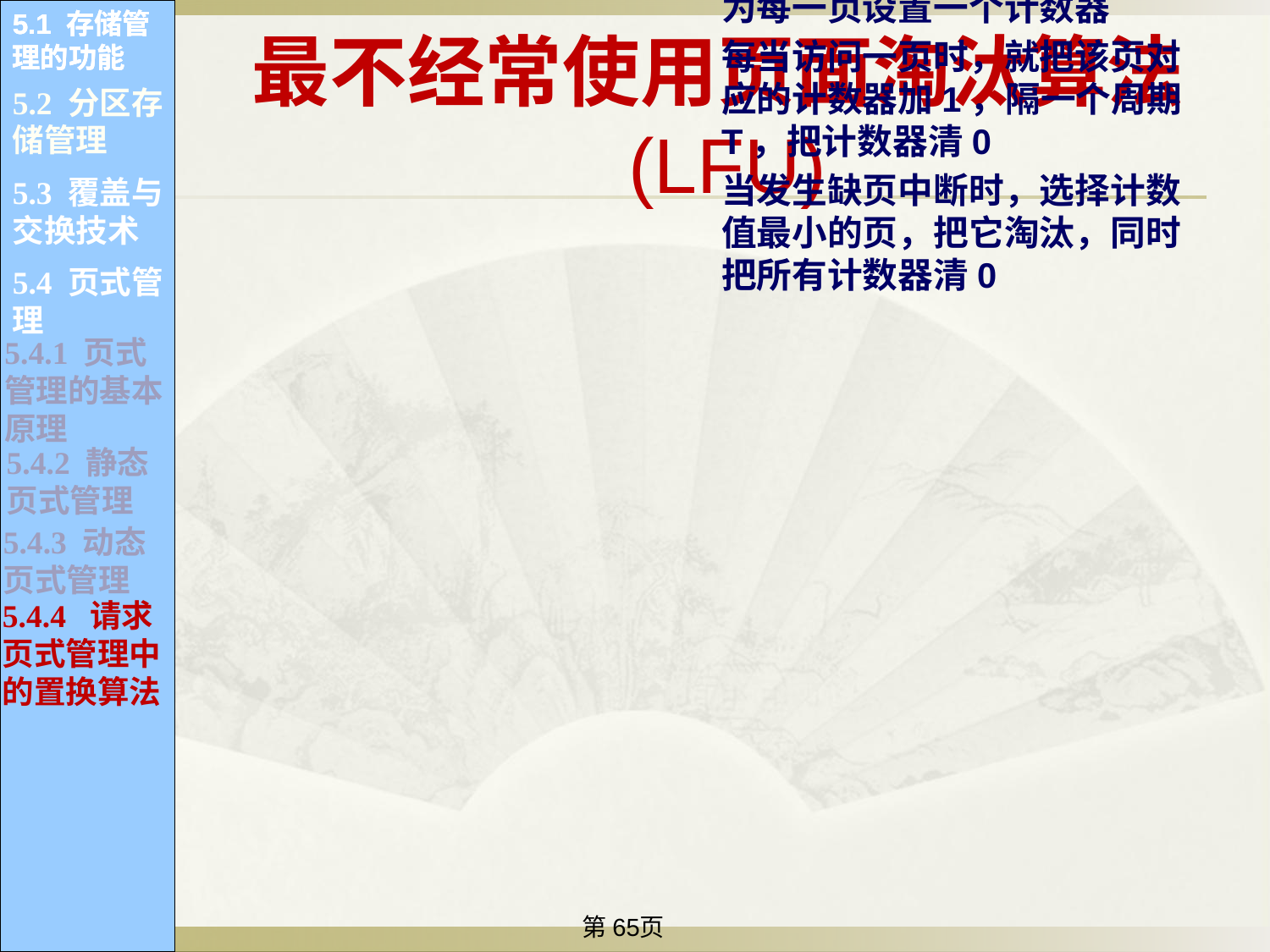

基本思想
当需要淘汰时，应淘汰被访问次数最少的页
实现方法
为每一页设置一个计数器
每当访问一页时，就把该页对应的计数器加1，隔一个周期T，把计数器清0
当发生缺页中断时，选择计数值最小的页，把它淘汰，同时把所有计数器清0

5.1 存储管理的功能

5.1 存储管理的功能
5.1 存储管理的功能
5.1 存储管理的功能

5.1 存储管理的功能

5.1 存储管理的功能
5.1 存储管理的功能
5.1 存储管理的功能

5.1 存储管理的功能

5.1 存储管理的功能
5.1 存储管理的功能
5.1 存储管理的功能
最不经常使用页面淘汰算法(LFU)
5.2 分区存储管理
5.1.1 内存的分配和回收
5.1.2 内存空间的共享
5.1.2 内存空间的共享
5.3 覆盖与交换技术
5.1.3 存储保护
5.1.3 存储保护
5.4 页式管理
5.1.4 内存空间的扩充
5.4.1 页式管理的基本原理
5.4.2 静态页式管理
5.4.3 动态页式管理
5.4.4  请求页式管理中的置换算法